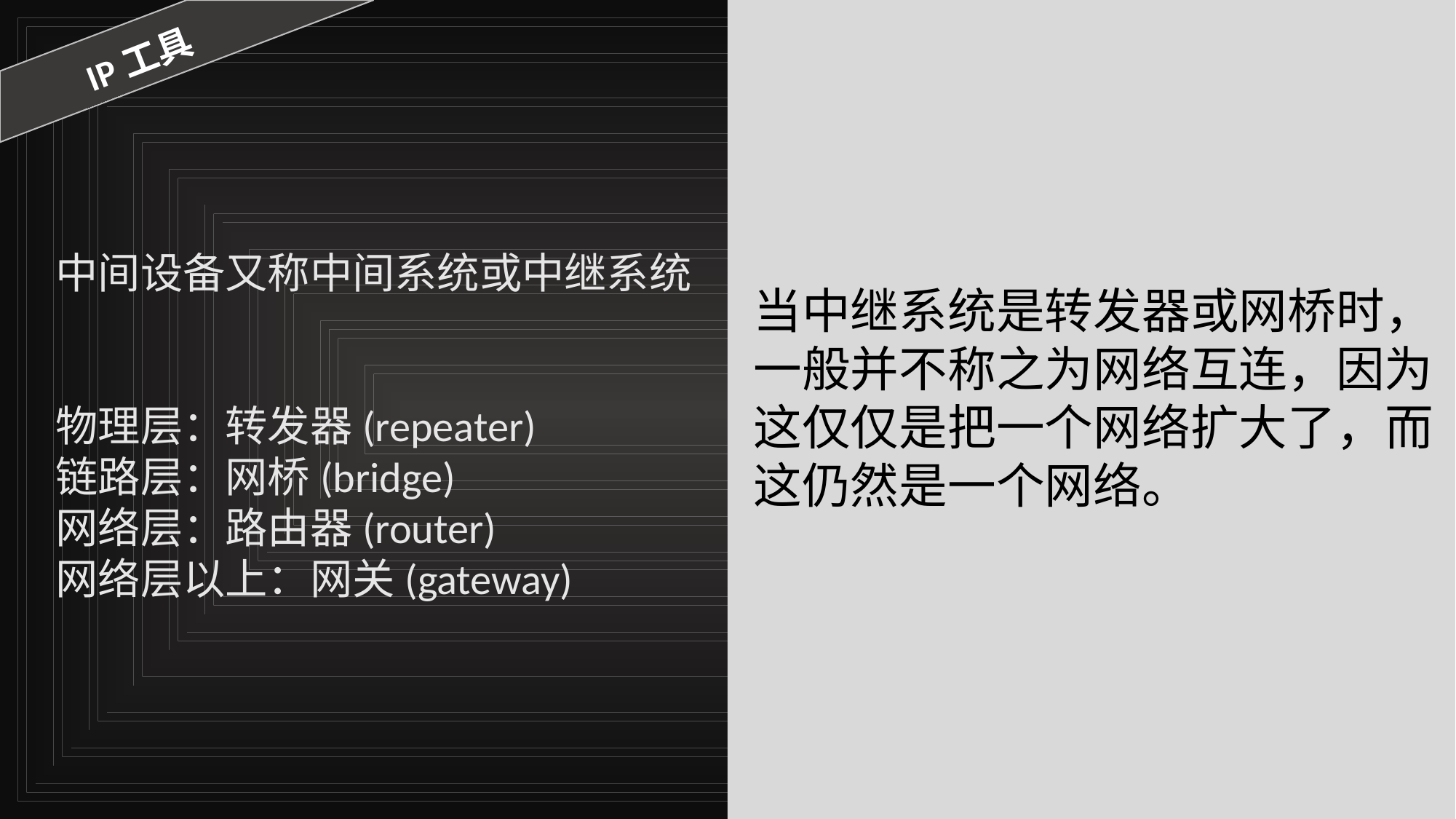

IP工具

中间设备又称中间系统或中继系统

物理层：转发器(repeater)
链路层：网桥(bridge)
网络层：路由器(router)
网络层以上：网关(gateway)
当中继系统是转发器或网桥时，一般并不称之为网络互连，因为这仅仅是把一个网络扩大了，而这仍然是一个网络。